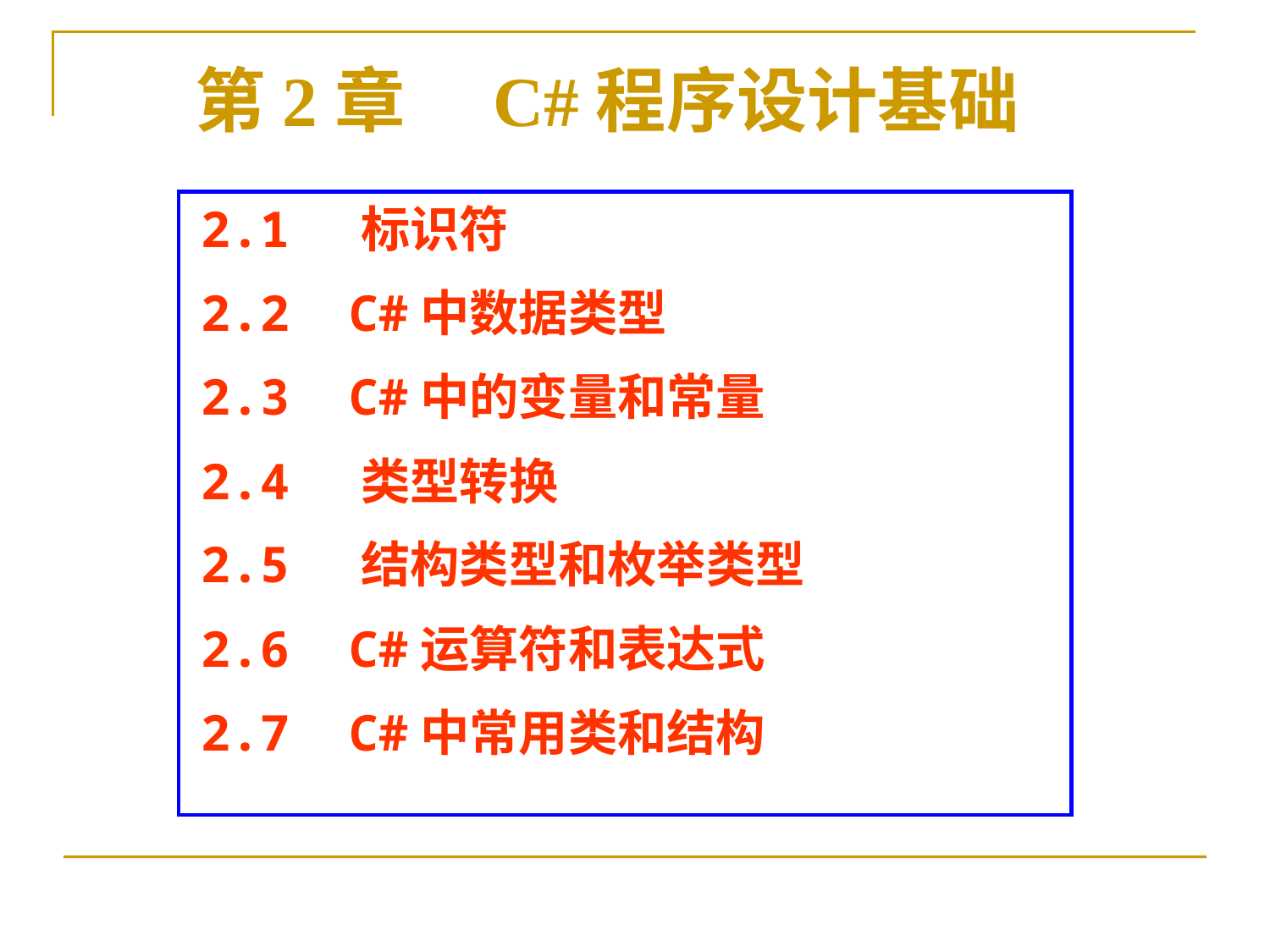

第2章　C#程序设计基础
2.1  标识符
2.2  C#中数据类型
2.3  C#中的变量和常量
2.4  类型转换
2.5  结构类型和枚举类型
2.6  C#运算符和表达式
2.7  C#中常用类和结构